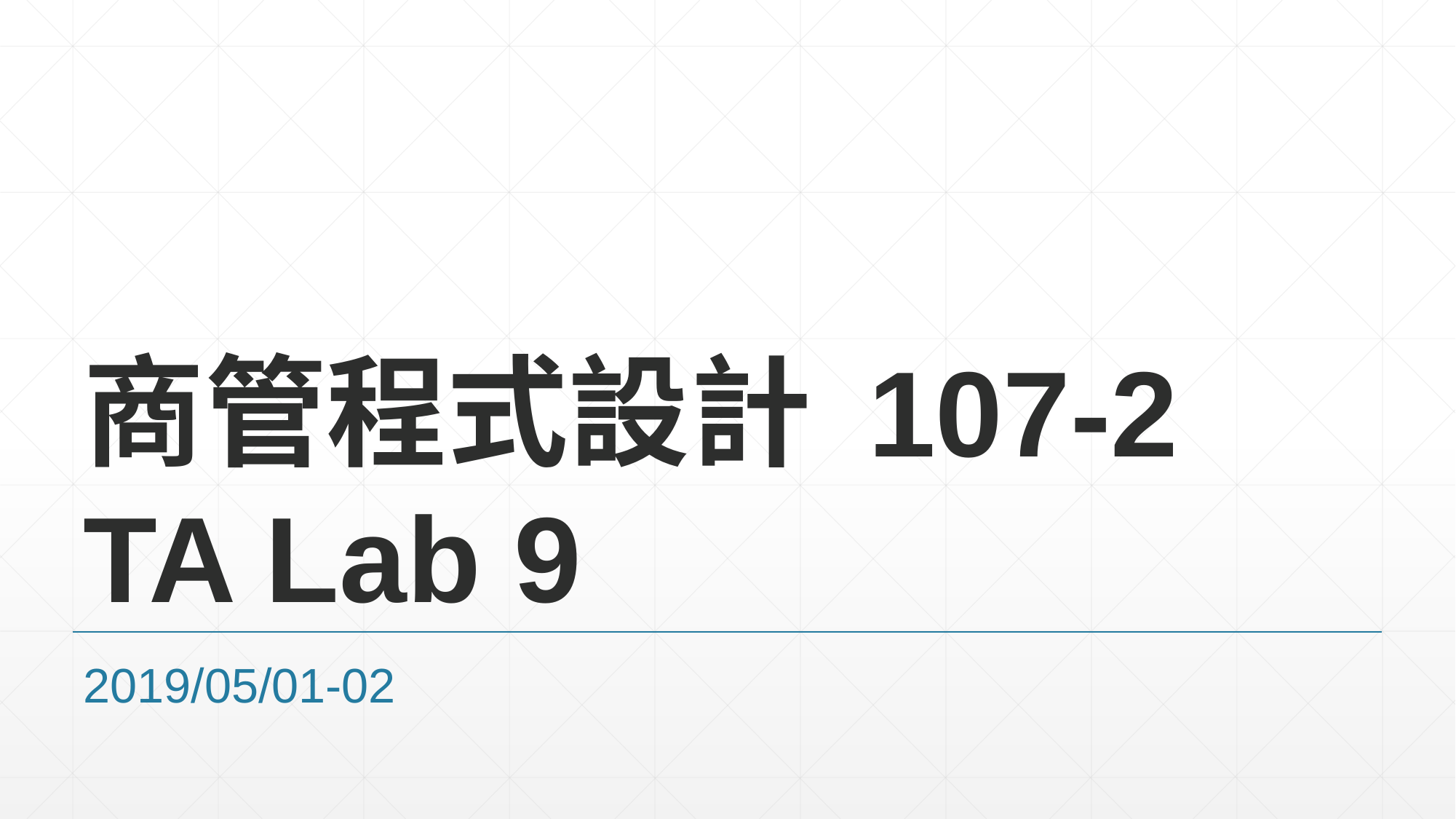

# 商管程式設計 107-2 TA Lab 9
2019/05/01-02